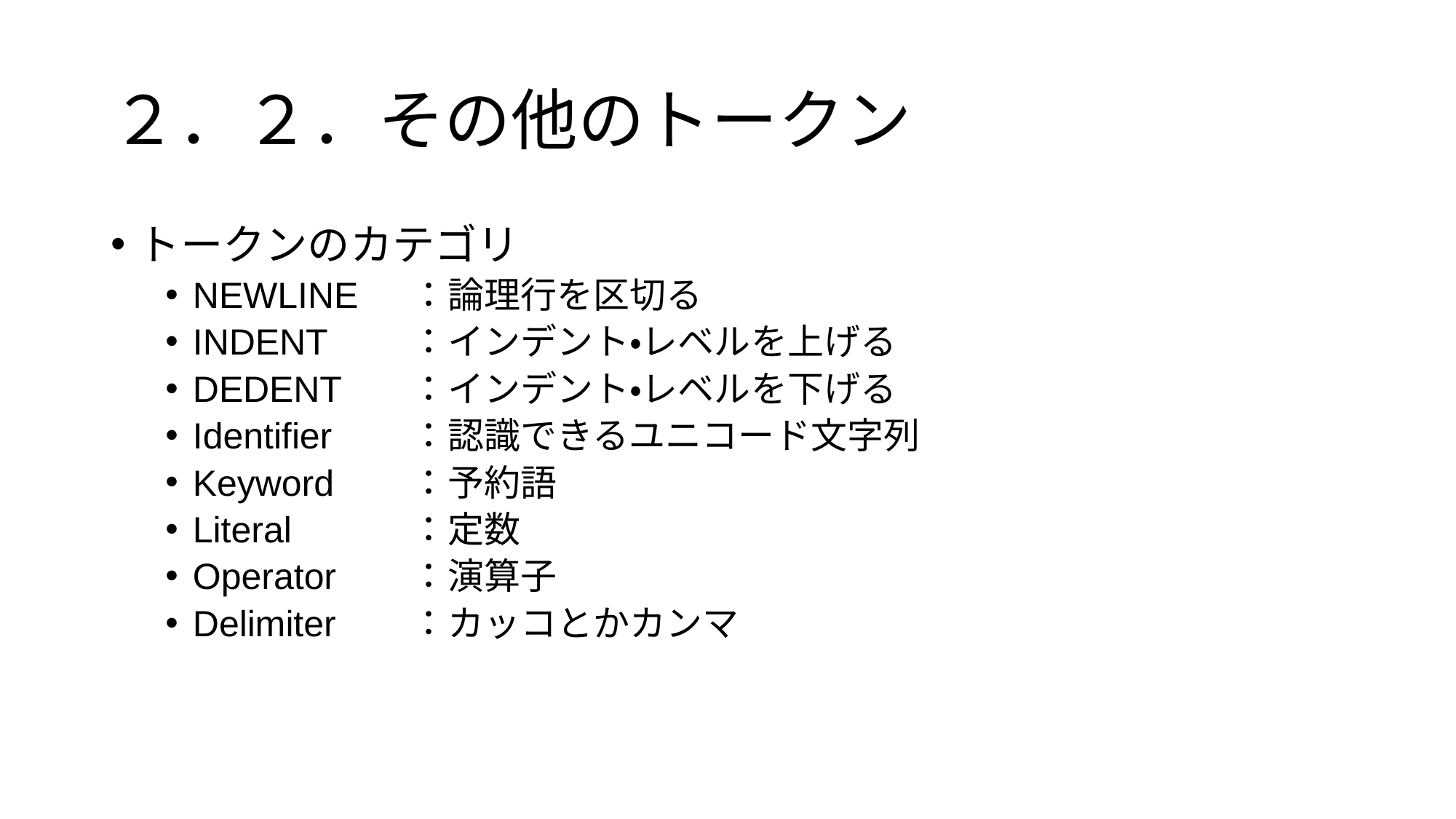

# ２．２．その他のトークン
トークンのカテゴリ
NEWLINE	：論理行を区切る
INDENT	：インデント・レベルを上げる
DEDENT	：インデント・レベルを下げる
Identifier	：認識できるユニコード文字列
Keyword	：予約語
Literal		：定数
Operator	：演算子
Delimiter	：カッコとかカンマ